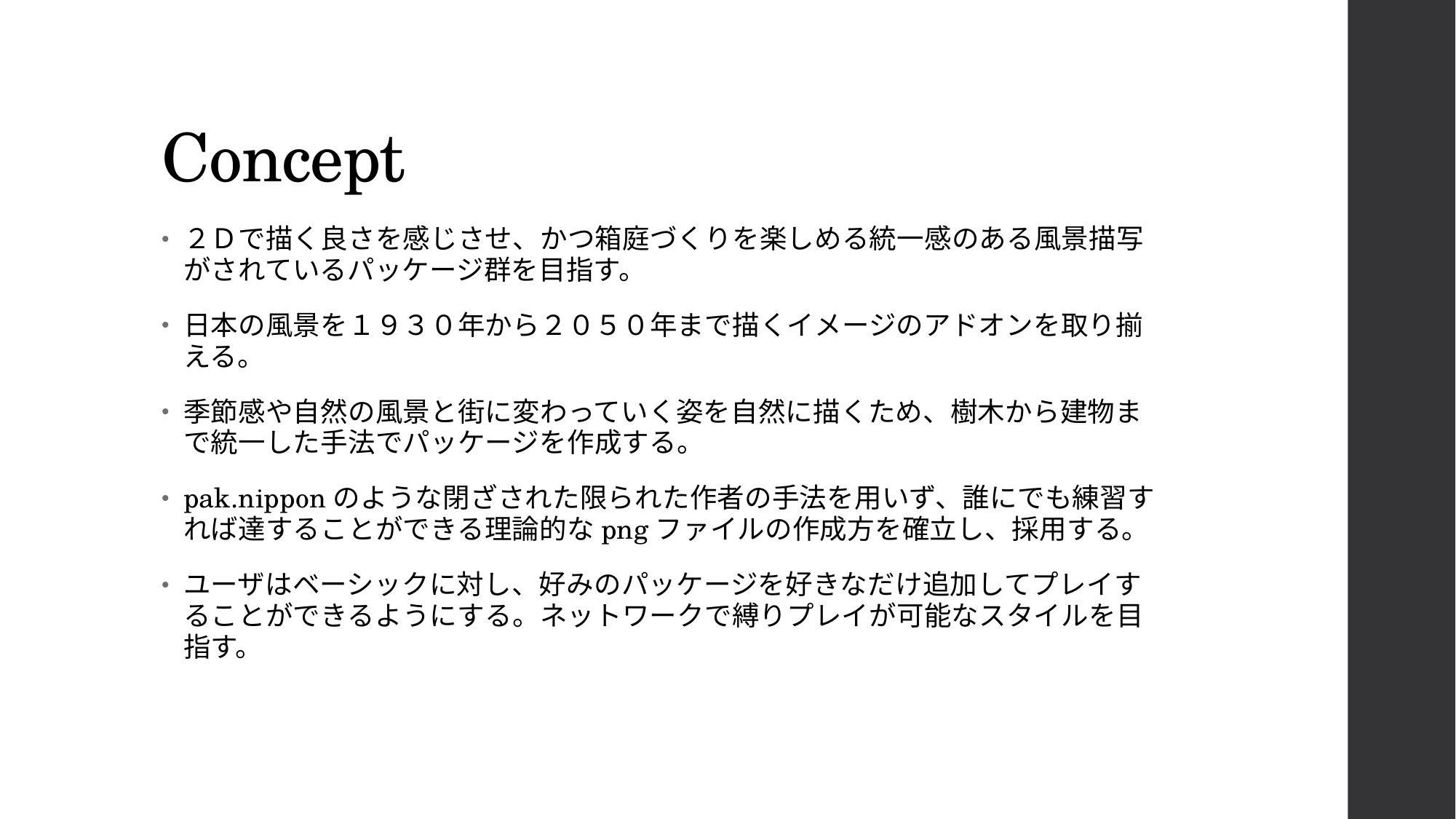

# Concept
２Ｄで描く良さを感じさせ、かつ箱庭づくりを楽しめる統一感のある風景描写がされているパッケージ群を目指す。
日本の風景を１９３０年から２０５０年まで描くイメージのアドオンを取り揃える。
季節感や自然の風景と街に変わっていく姿を自然に描くため、樹木から建物まで統一した手法でパッケージを作成する。
pak.nipponのような閉ざされた限られた作者の手法を用いず、誰にでも練習すれば達することができる理論的なpngファイルの作成方を確立し、採用する。
ユーザはベーシックに対し、好みのパッケージを好きなだけ追加してプレイすることができるようにする。ネットワークで縛りプレイが可能なスタイルを目指す。